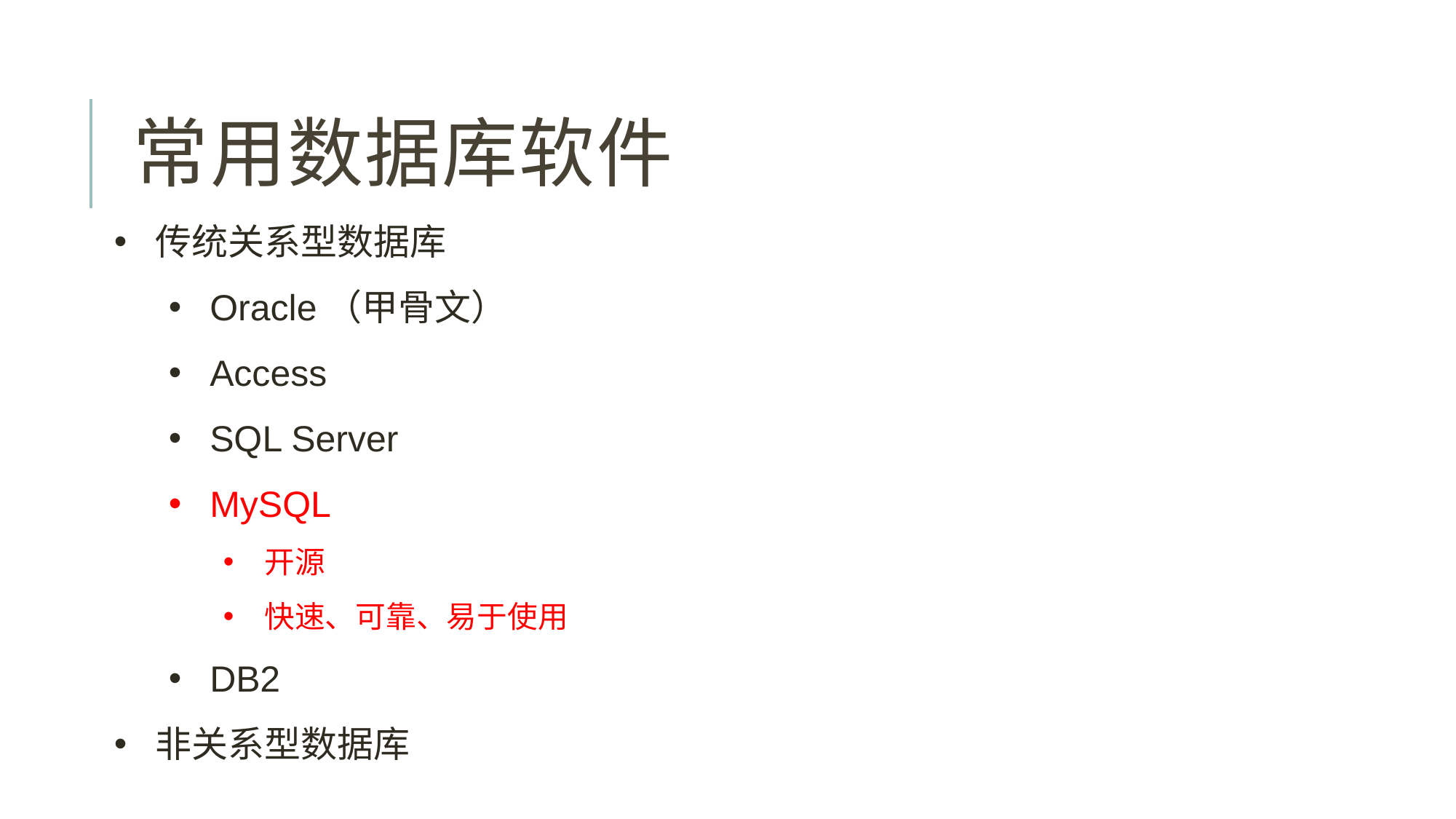

# 常用数据库软件
传统关系型数据库
Oracle（甲骨文）
Access
SQL Server
MySQL
开源
快速、可靠、易于使用
DB2
非关系型数据库